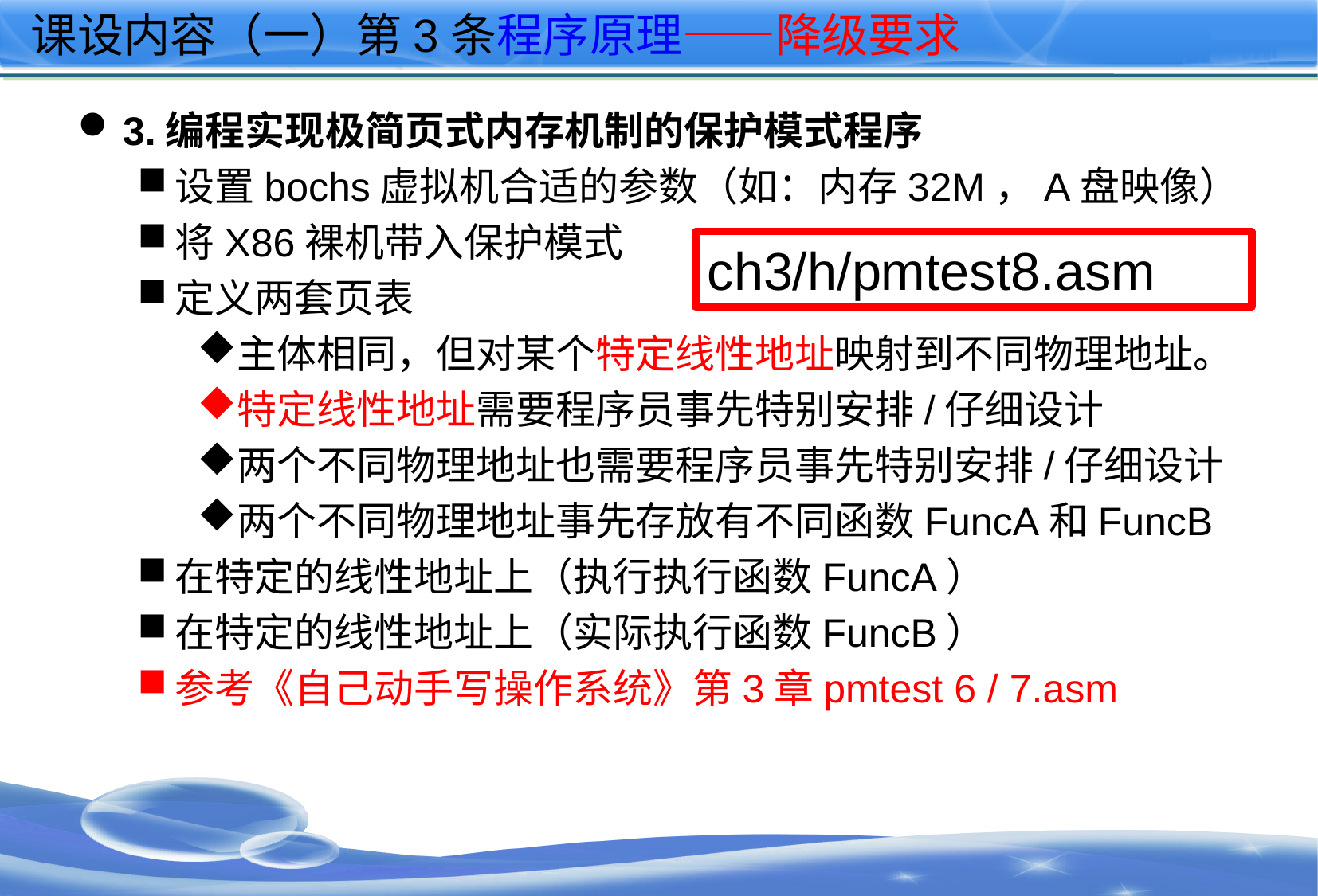

# 课设内容（一）第3条程序原理——降级要求
3.编程实现极简页式内存机制的保护模式程序
设置bochs虚拟机合适的参数（如：内存32M，A盘映像）
将X86裸机带入保护模式
定义两套页表
主体相同，但对某个特定线性地址映射到不同物理地址。
特定线性地址需要程序员事先特别安排/仔细设计
两个不同物理地址也需要程序员事先特别安排/仔细设计
两个不同物理地址事先存放有不同函数FuncA和FuncB
在特定的线性地址上（执行执行函数FuncA）
在特定的线性地址上（实际执行函数FuncB）
参考《自己动手写操作系统》第3章pmtest 6 / 7.asm

ch3/h/pmtest8.asm